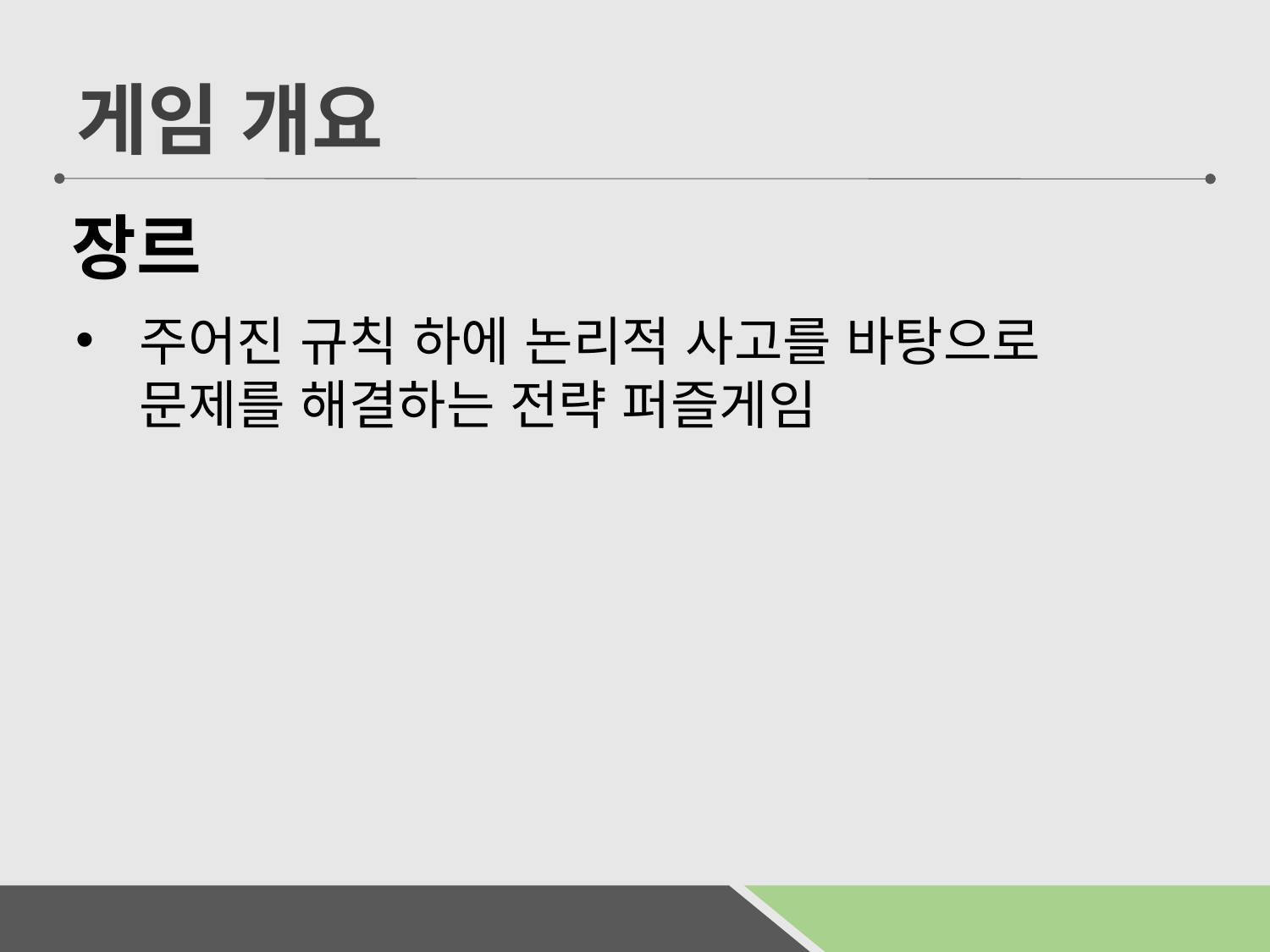

게임 개요
장르
주어진 규칙 하에 논리적 사고를 바탕으로 문제를 해결하는 전략 퍼즐게임